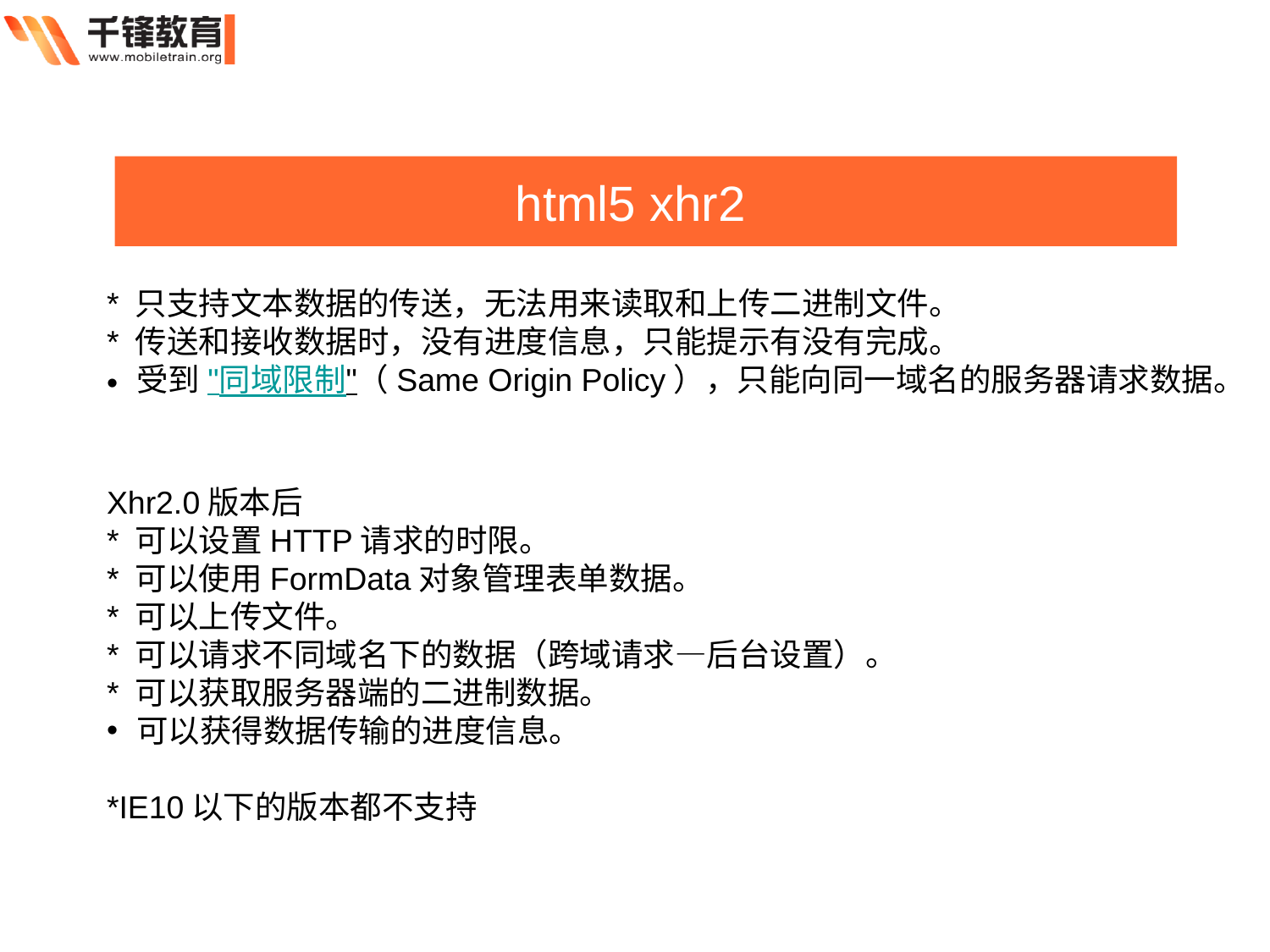

html5 xhr2
* 只支持文本数据的传送，无法用来读取和上传二进制文件。
* 传送和接收数据时，没有进度信息，只能提示有没有完成。
受到"同域限制"（Same Origin Policy），只能向同一域名的服务器请求数据。

Xhr2.0版本后
* 可以设置HTTP请求的时限。
* 可以使用FormData对象管理表单数据。
* 可以上传文件。
* 可以请求不同域名下的数据（跨域请求—后台设置）。
* 可以获取服务器端的二进制数据。
可以获得数据传输的进度信息。

*IE10以下的版本都不支持